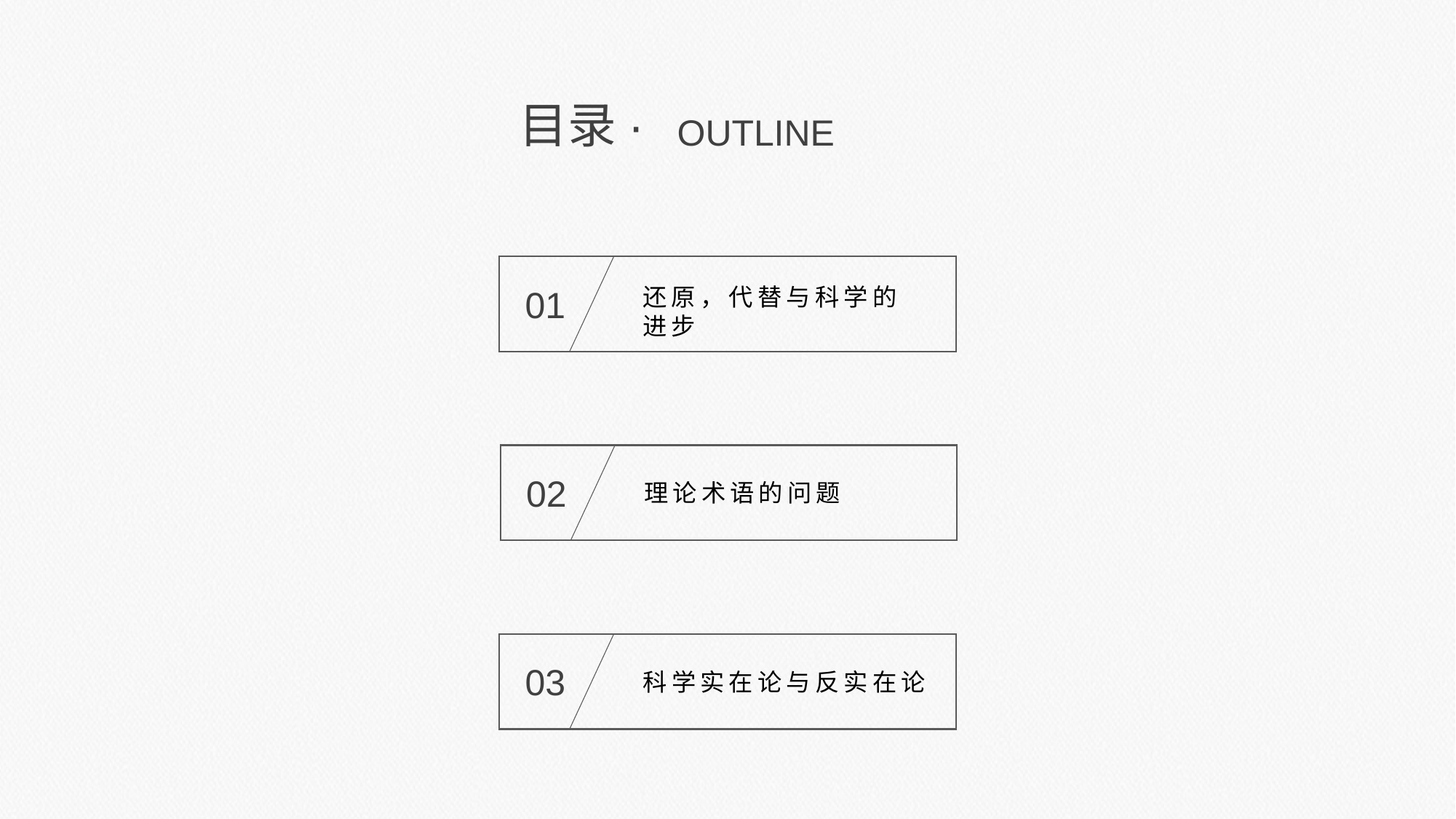

目录·
OUTLINE

还原，代替与科学的进步
01

02
理论术语的问题

03
科学实在论与反实在论